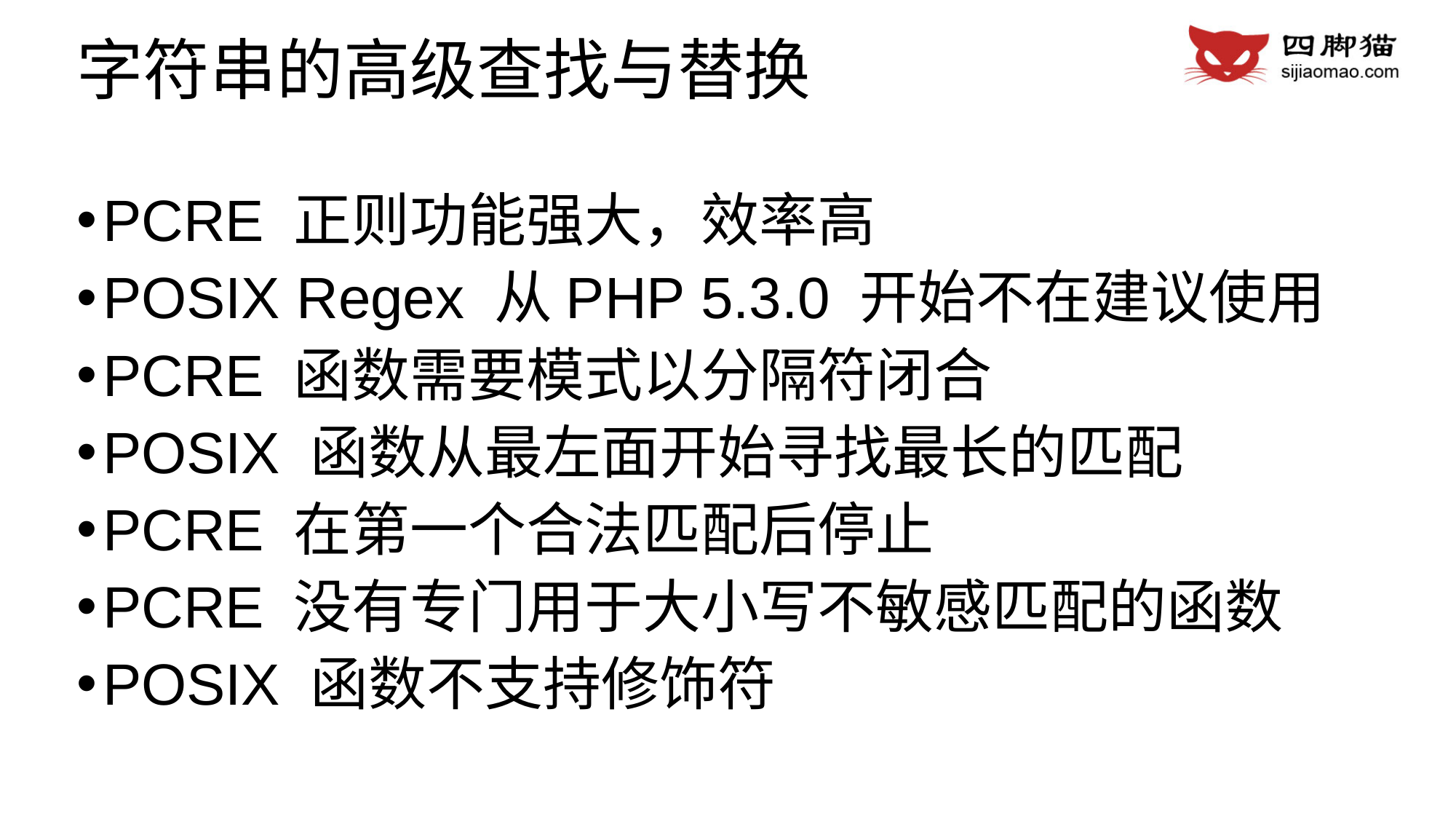

字符串的高级查找与替换
PCRE 正则功能强大，效率高
POSIX Regex 从PHP 5.3.0 开始不在建议使用
PCRE 函数需要模式以分隔符闭合
POSIX 函数从最左面开始寻找最长的匹配
PCRE 在第一个合法匹配后停止
PCRE 没有专门用于大小写不敏感匹配的函数
POSIX 函数不支持修饰符